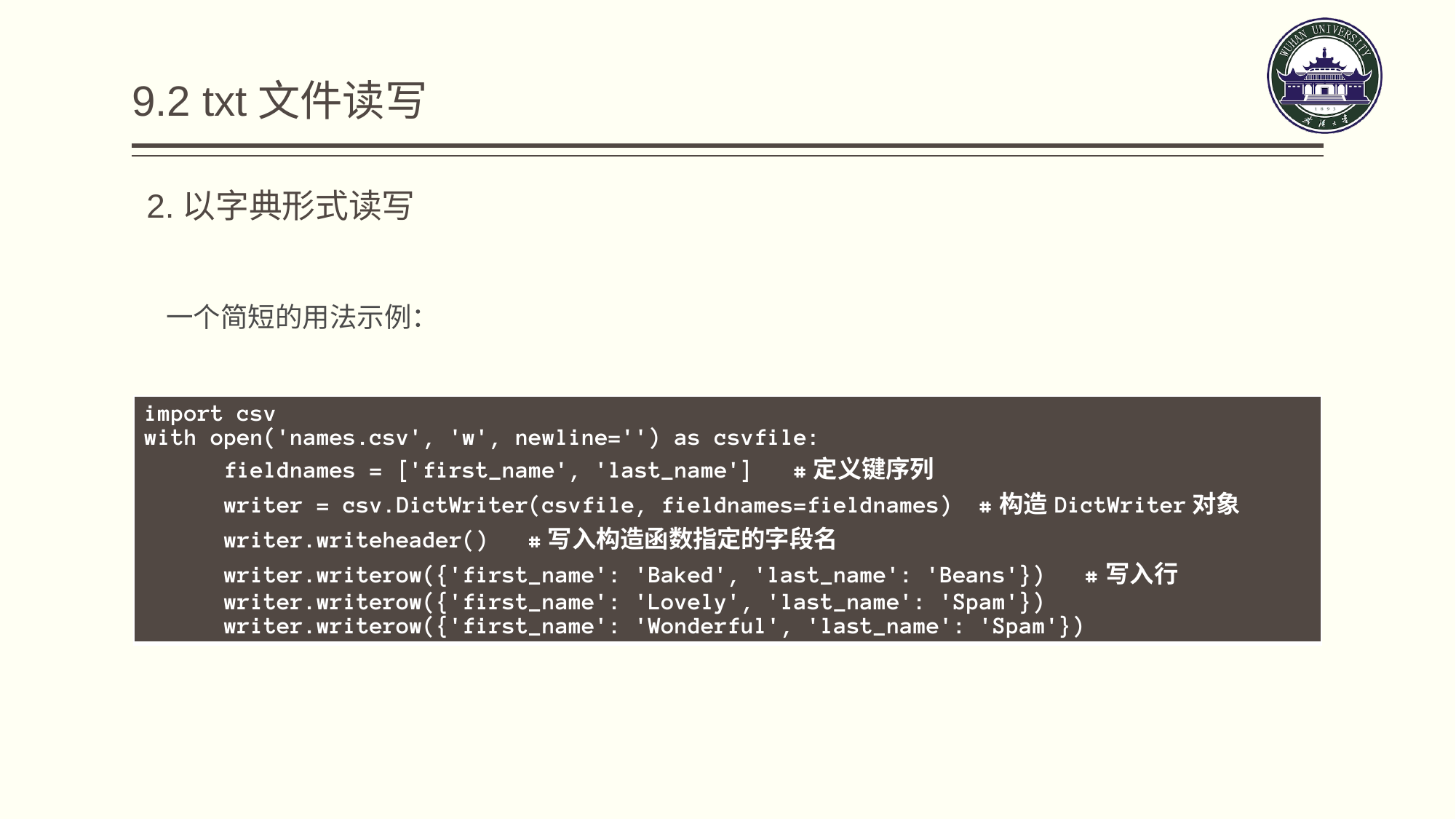

9.2 txt文件读写
2.以字典形式读写
一个简短的用法示例：
| import csv with open('names.csv', 'w', newline='') as csvfile: fieldnames = ['first\_name', 'last\_name'] #定义键序列 writer = csv.DictWriter(csvfile, fieldnames=fieldnames) #构造DictWriter对象 writer.writeheader() #写入构造函数指定的字段名 writer.writerow({'first\_name': 'Baked', 'last\_name': 'Beans'}) #写入行 writer.writerow({'first\_name': 'Lovely', 'last\_name': 'Spam'}) writer.writerow({'first\_name': 'Wonderful', 'last\_name': 'Spam'}) |
| --- |